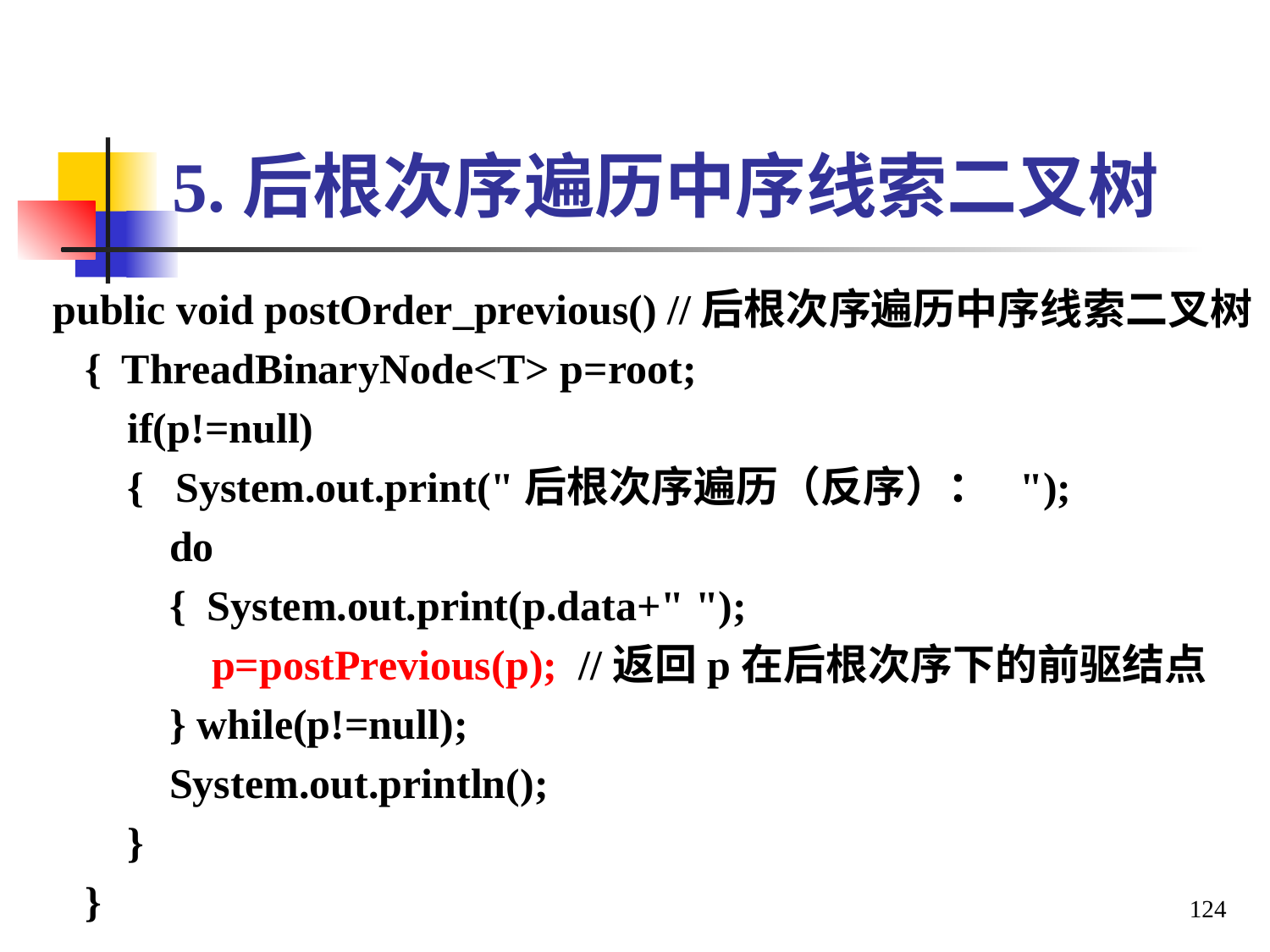

# 5.后根次序遍历中序线索二叉树
 public void postOrder_previous() //后根次序遍历中序线索二叉树
    {  ThreadBinaryNode<T> p=root;
        if(p!=null)
        {   System.out.print("后根次序遍历（反序）：  ");
            do
            {  System.out.print(p.data+" ");
                p=postPrevious(p);  //返回p在后根次序下的前驱结点
            } while(p!=null);
            System.out.println();
        }
    }
124